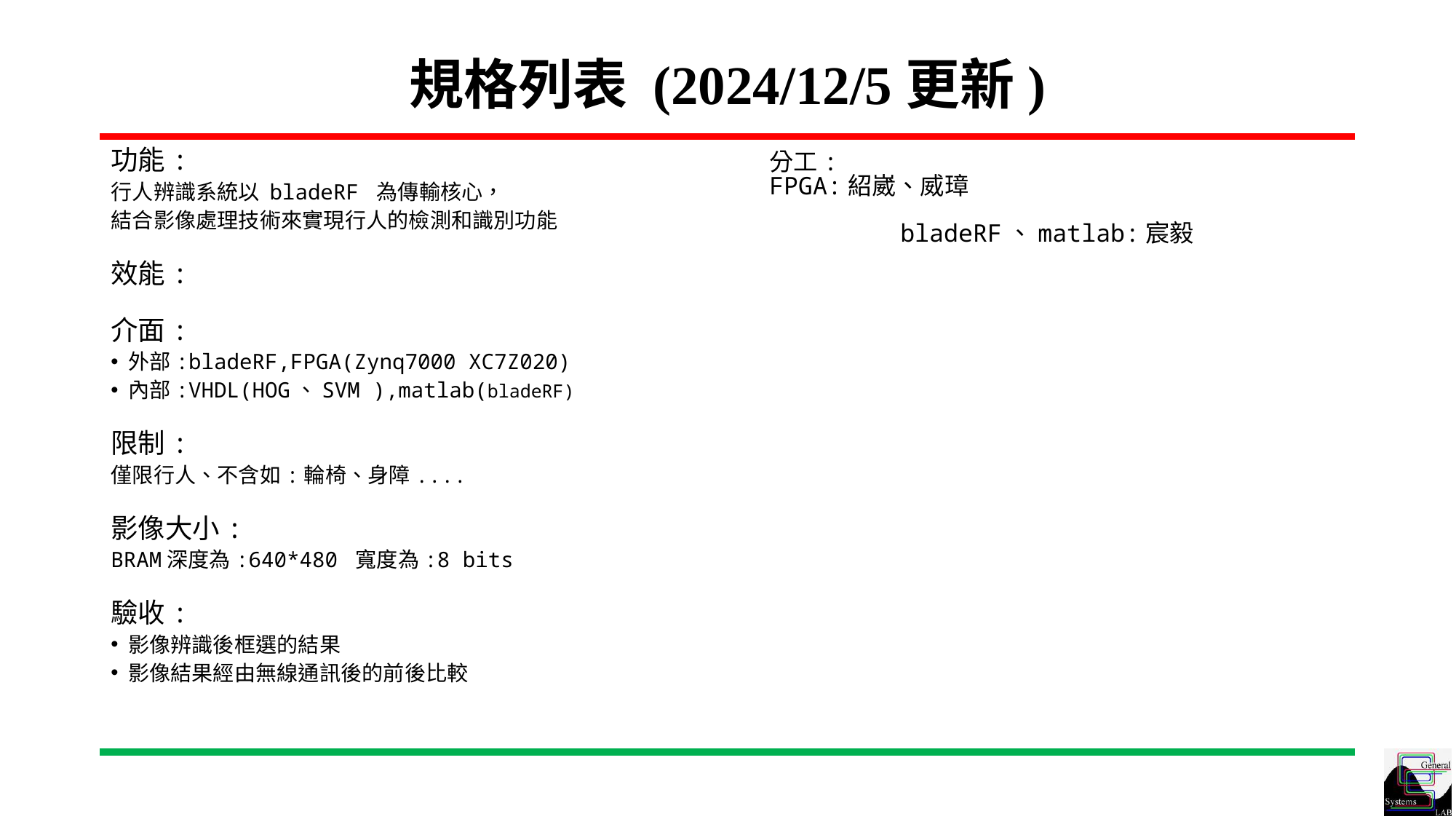

# 規格列表 (2024/12/5更新)
功能:
行人辨識系統以 bladeRF 為傳輸核心，
結合影像處理技術來實現行人的檢測和識別功能

效能:

介面:
外部:bladeRF,FPGA(Zynq7000 XC7Z020)
內部:VHDL(HOG、SVM ),matlab(bladeRF)

限制:
僅限行人、不含如:輪椅、身障....

影像大小:
BRAM深度為:640*480 寬度為:8 bits

驗收:
影像辨識後框選的結果
影像結果經由無線通訊後的前後比較

分工:
FPGA:紹崴、威璋
                                                   bladeRF、matlab:宸毅